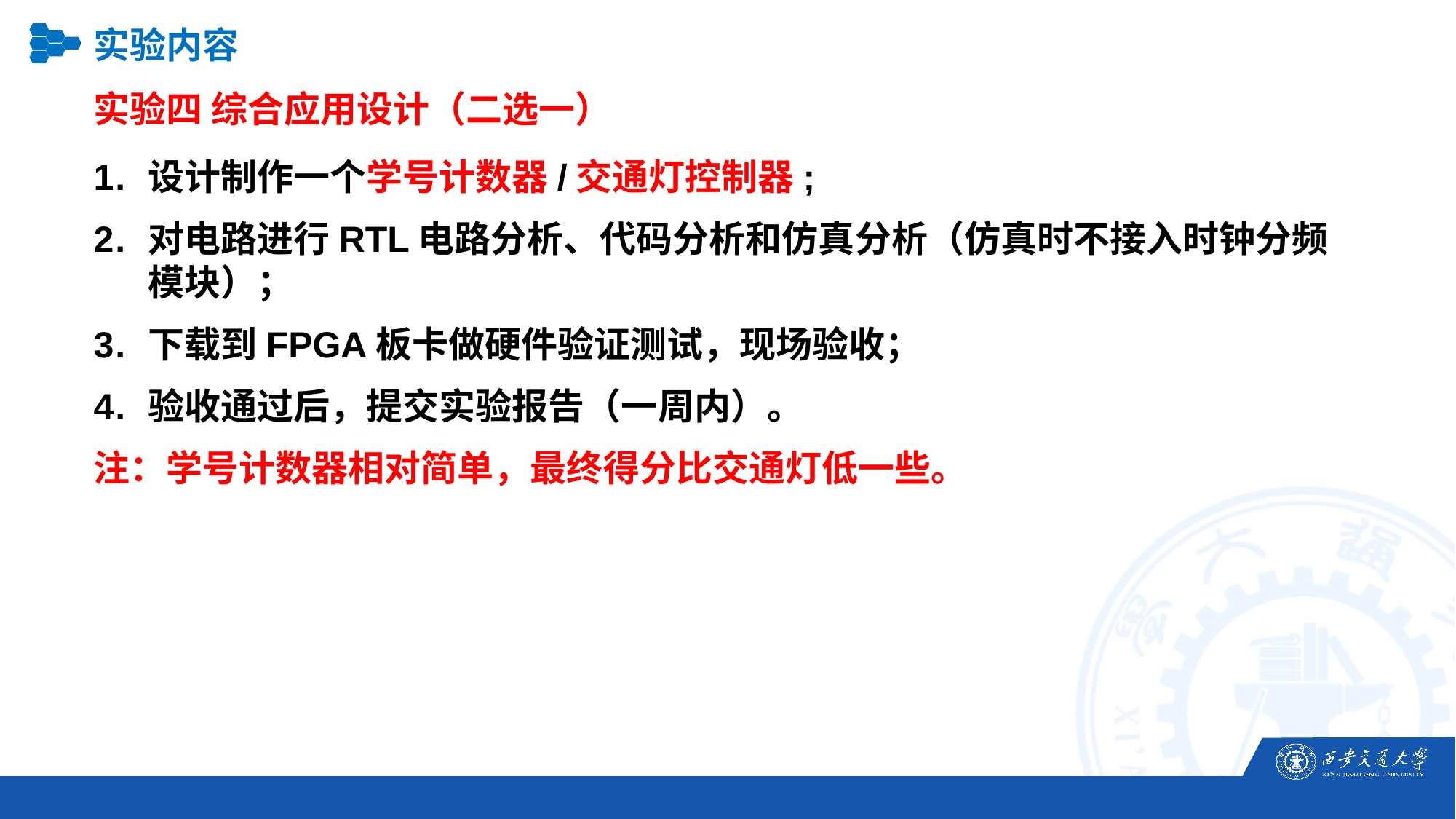

实验内容
实验四 综合应用设计（二选一）
设计制作一个学号计数器/交通灯控制器;
对电路进行RTL电路分析、代码分析和仿真分析（仿真时不接入时钟分频模块）；
下载到FPGA板卡做硬件验证测试，现场验收；
验收通过后，提交实验报告（一周内）。
注：学号计数器相对简单，最终得分比交通灯低一些。